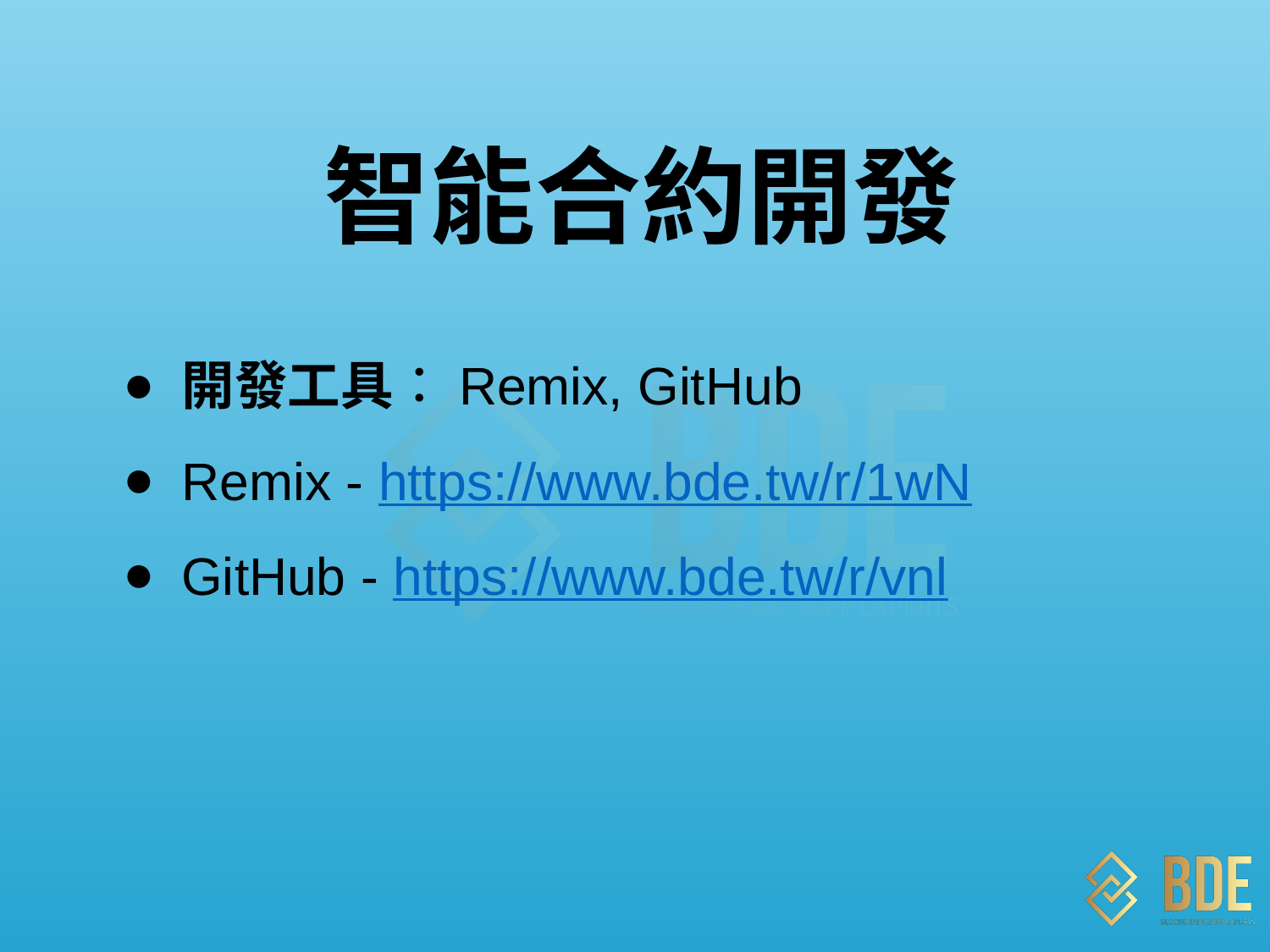

智能合約開發

開發工具：Remix, GitHub
Remix - https://www.bde.tw/r/1wN
GitHub - https://www.bde.tw/r/vnl